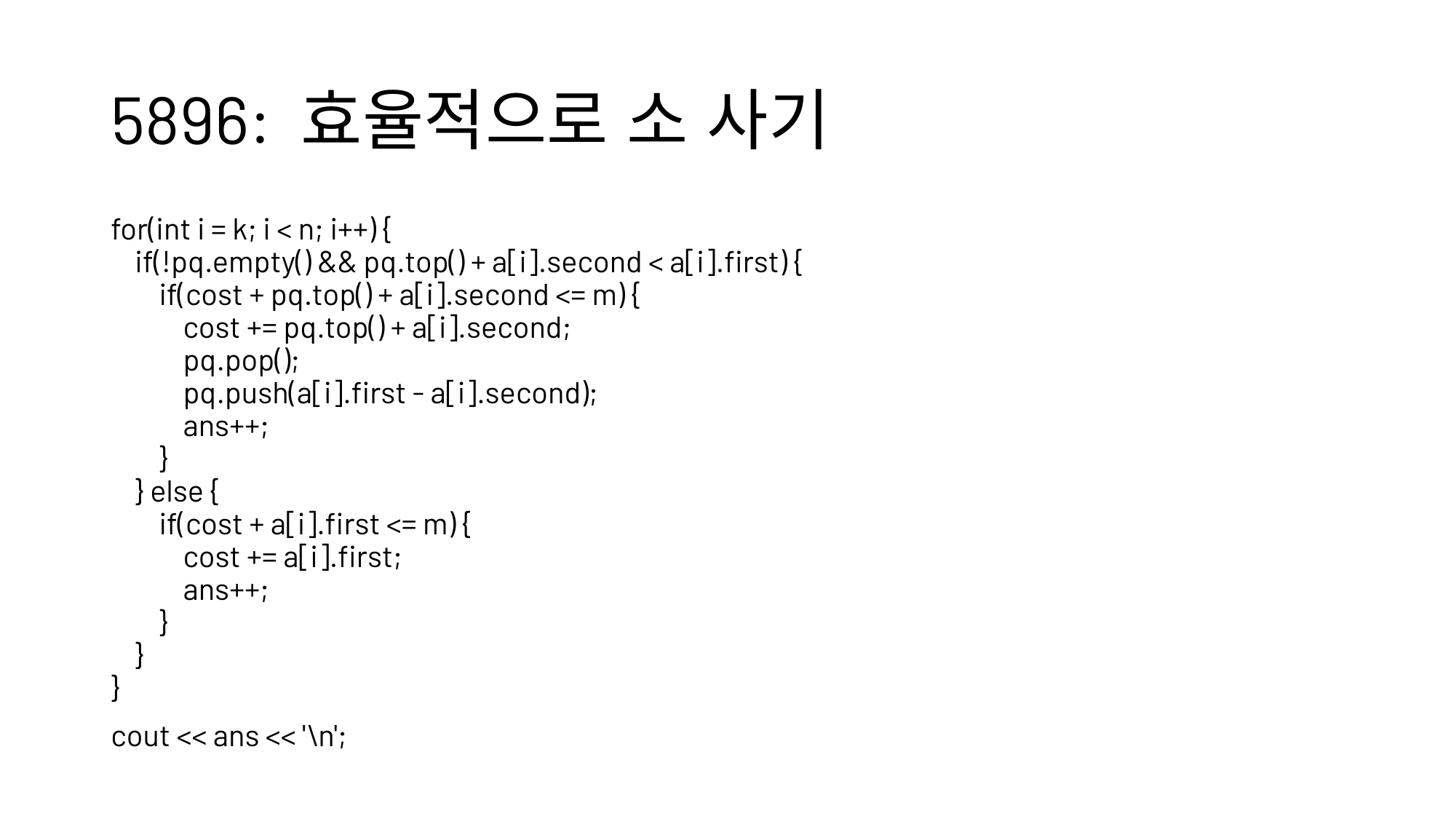

# 5896: 효율적으로 소 사기
for(int i = k; i < n; i++) {
    if(!pq.empty() && pq.top() + a[i].second < a[i].first) {
        if(cost + pq.top() + a[i].second <= m) {
            cost += pq.top() + a[i].second;
            pq.pop();
            pq.push(a[i].first - a[i].second);
            ans++;
        }
    } else {
        if(cost + a[i].first <= m) {
            cost += a[i].first;
            ans++;
        }
    }
}
cout << ans << '\n';